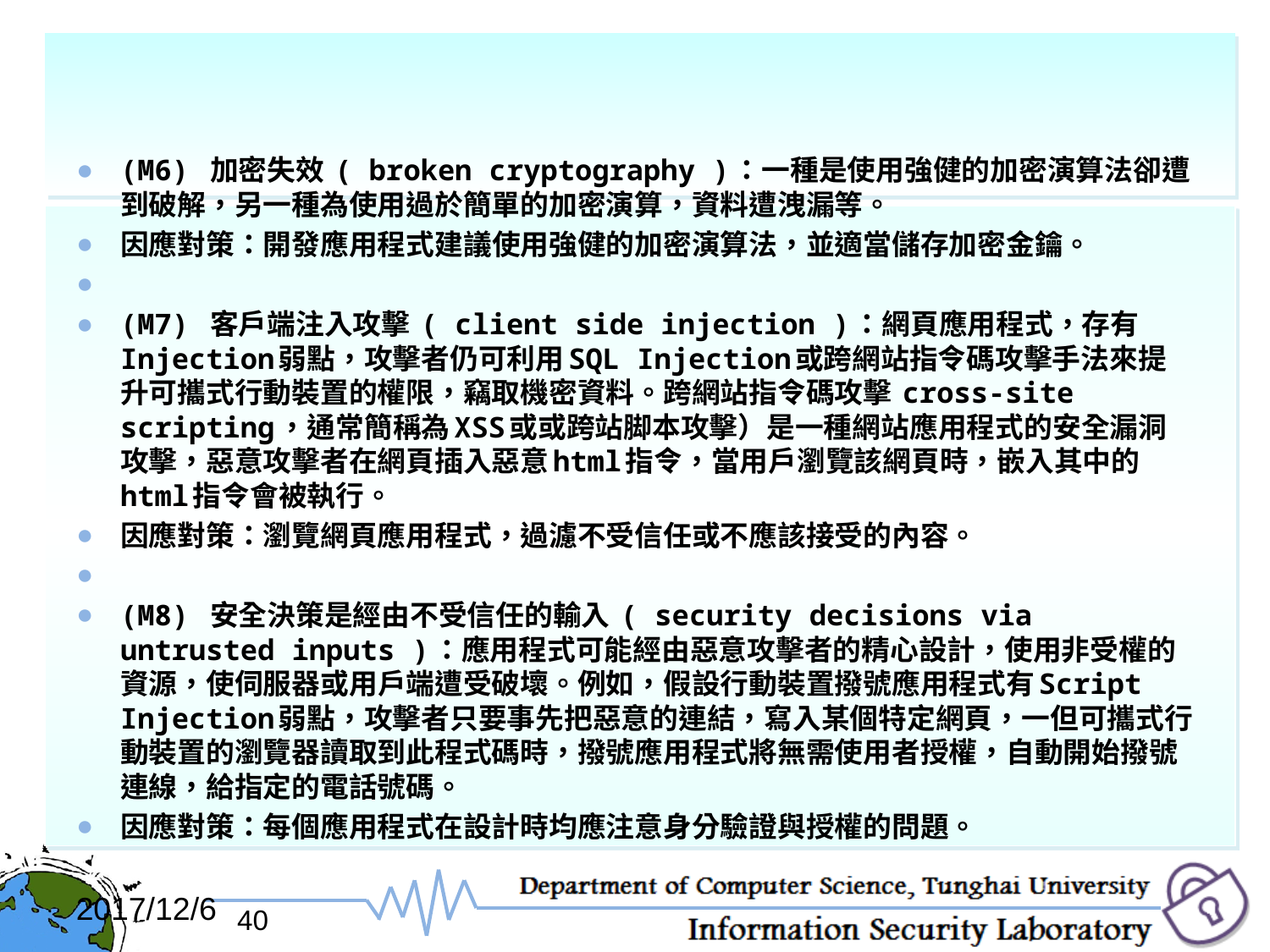

(M6) 加密失效 ( broken cryptography )：一種是使用強健的加密演算法卻遭到破解，另一種為使用過於簡單的加密演算，資料遭洩漏等。
因應對策：開發應用程式建議使用強健的加密演算法，並適當儲存加密金鑰。

(M7) 客戶端注入攻擊 ( client side injection )：網頁應用程式，存有Injection弱點，攻擊者仍可利用SQL Injection或跨網站指令碼攻擊手法來提升可攜式行動裝置的權限，竊取機密資料。跨網站指令碼攻擊 cross-site scripting，通常簡稱為XSS或或跨站脚本攻擊）是一種網站應用程式的安全漏洞攻擊，惡意攻擊者在網頁插入惡意html指令，當用戶瀏覽該網頁時，嵌入其中的html指令會被執行。
因應對策：瀏覽網頁應用程式，過濾不受信任或不應該接受的內容。

(M8) 安全決策是經由不受信任的輸入 ( security decisions via untrusted inputs )：應用程式可能經由惡意攻擊者的精心設計，使用非受權的資源，使伺服器或用戶端遭受破壞。例如，假設行動裝置撥號應用程式有Script Injection弱點，攻擊者只要事先把惡意的連結，寫入某個特定網頁，一但可攜式行動裝置的瀏覽器讀取到此程式碼時，撥號應用程式將無需使用者授權，自動開始撥號連線，給指定的電話號碼。
因應對策：每個應用程式在設計時均應注意身分驗證與授權的問題。

2017/12/6
40